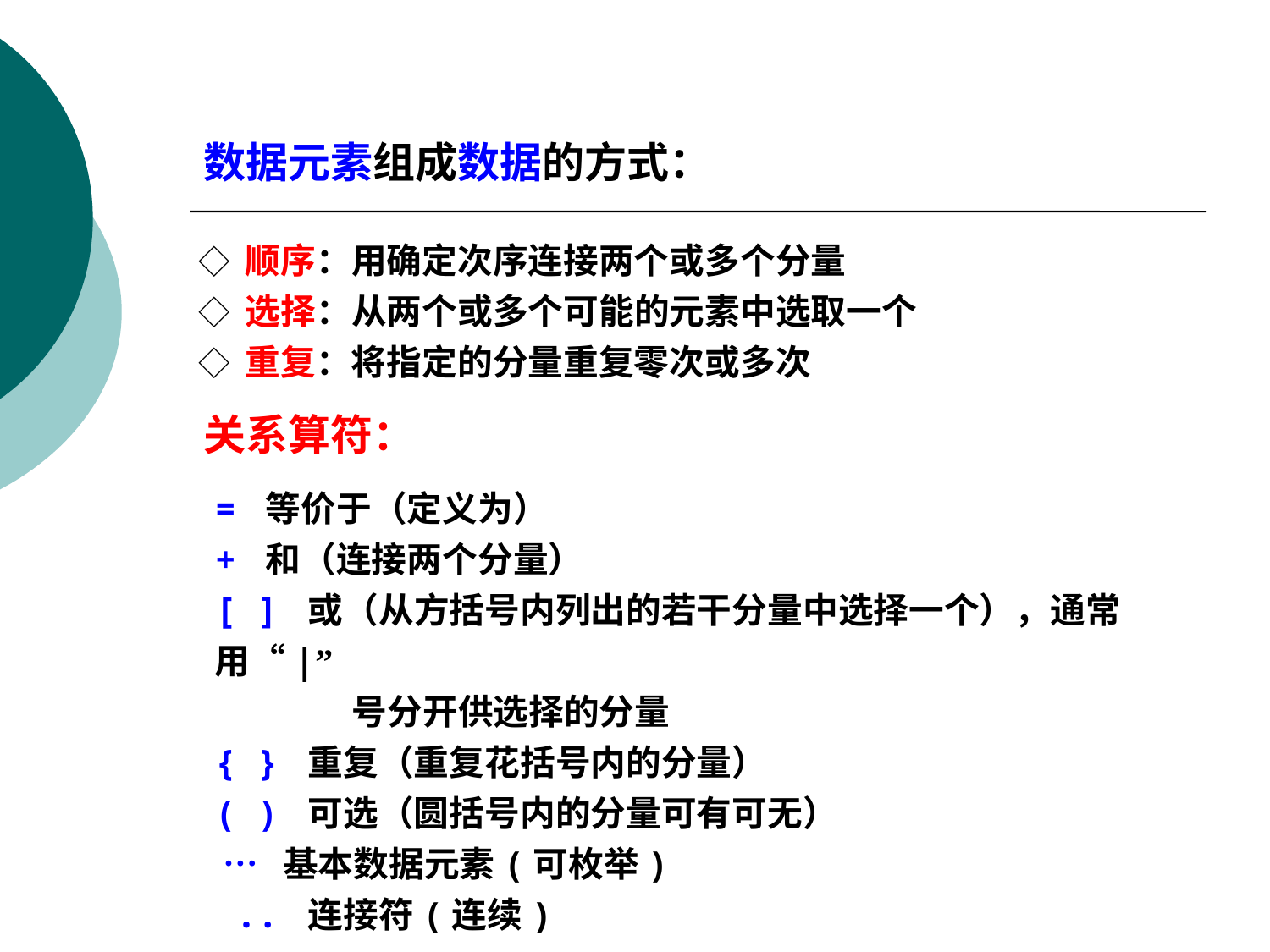

数据元素组成数据的方式：
◇ 顺序：用确定次序连接两个或多个分量
◇ 选择：从两个或多个可能的元素中选取一个
◇ 重复：将指定的分量重复零次或多次
关系算符：
= 等价于（定义为）
+ 和（连接两个分量）
[ ] 或（从方括号内列出的若干分量中选择一个），通常用“|”
                号分开供选择的分量
{ } 重复（重复花括号内的分量）
( ) 可选（圆括号内的分量可有可无）
 …  基本数据元素(可枚举)
 .. 连接符(连续)